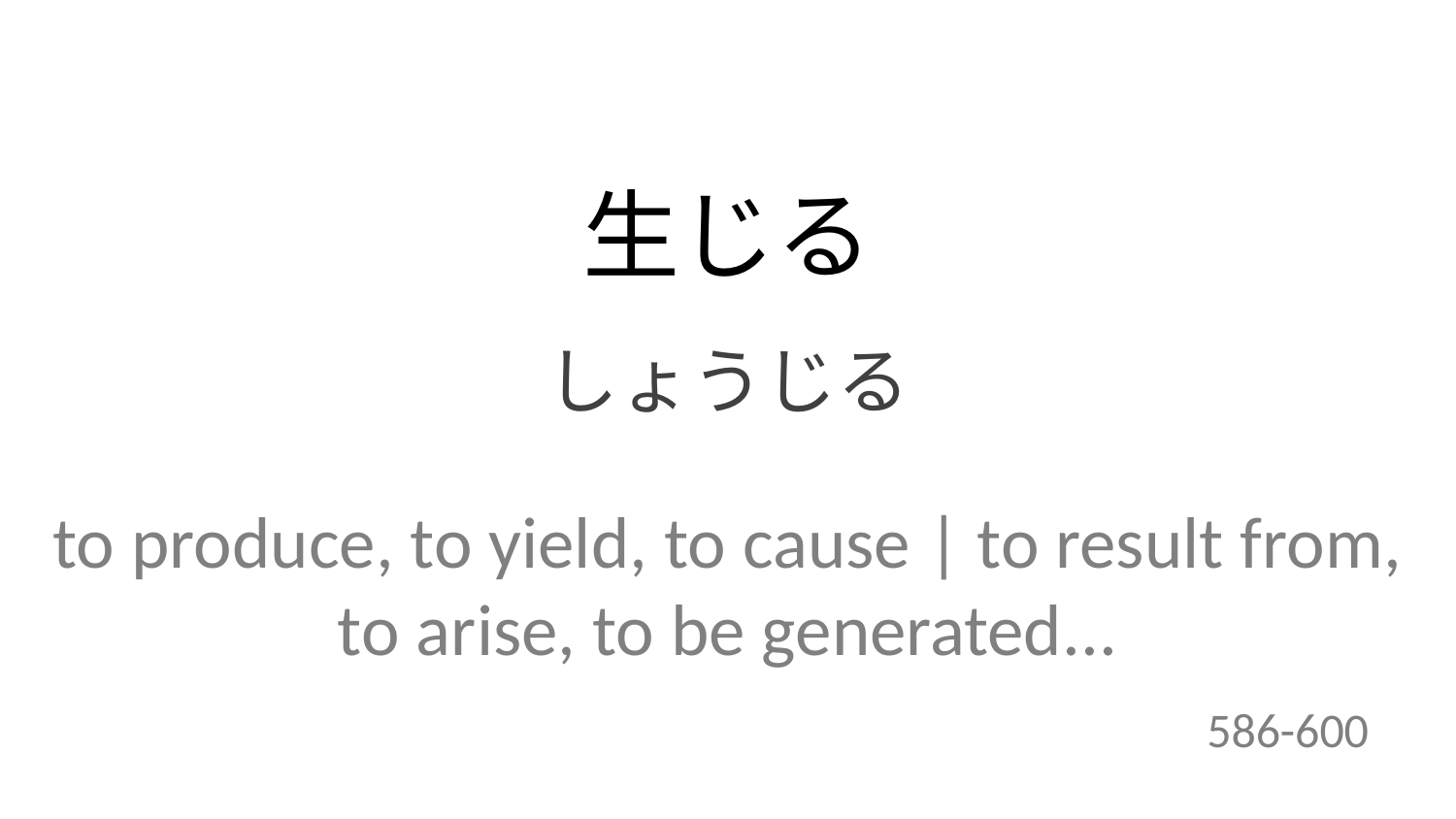

生じる

しょうじる
to produce, to yield, to cause | to result from, to arise, to be generated...
586-600